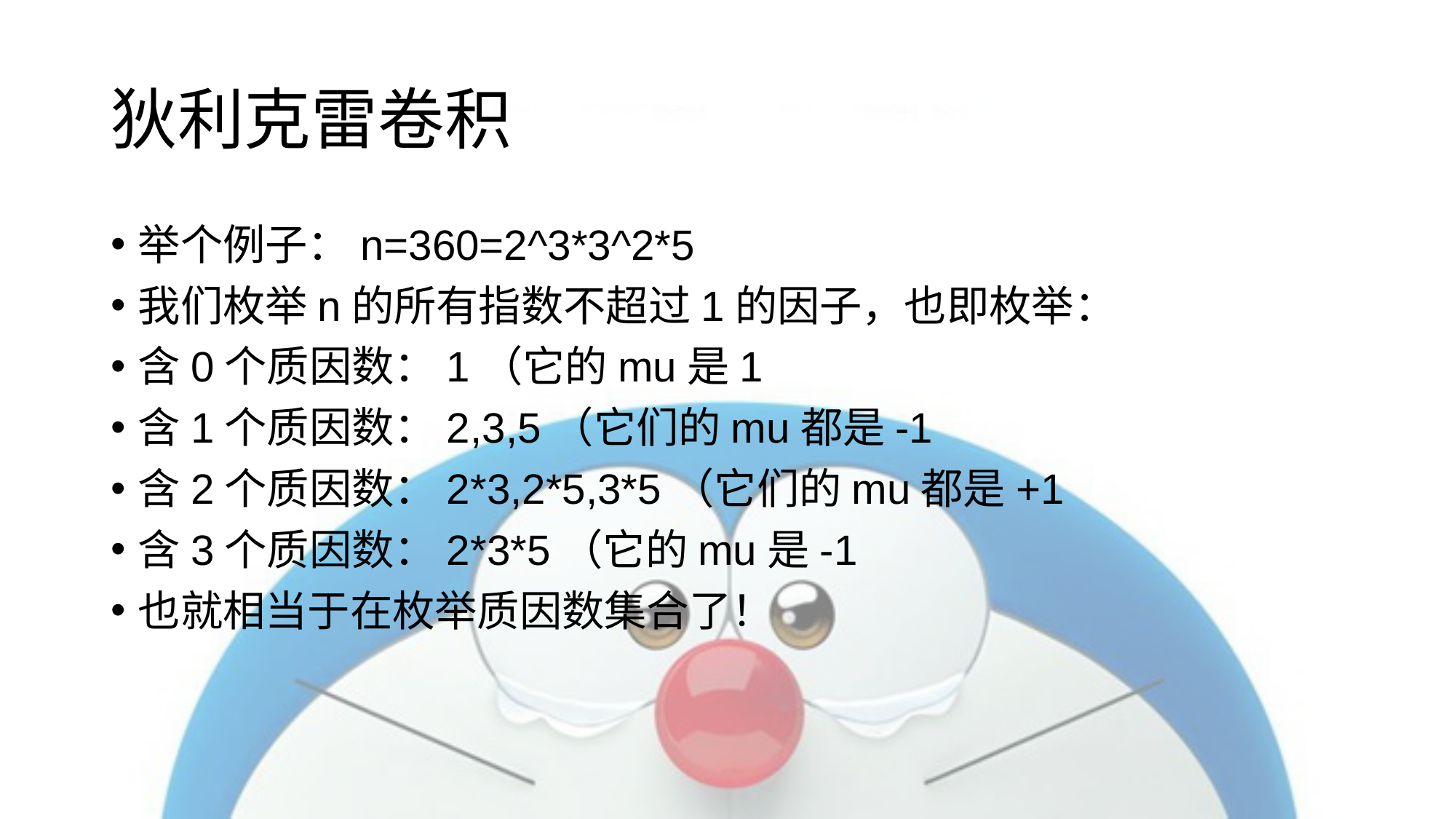

# 狄利克雷卷积
举个例子：n=360=2^3*3^2*5
我们枚举n的所有指数不超过1的因子，也即枚举：
含0个质因数：1（它的mu是1
含1个质因数：2,3,5（它们的mu都是-1
含2个质因数：2*3,2*5,3*5（它们的mu都是+1
含3个质因数：2*3*5（它的mu是-1
也就相当于在枚举质因数集合了！